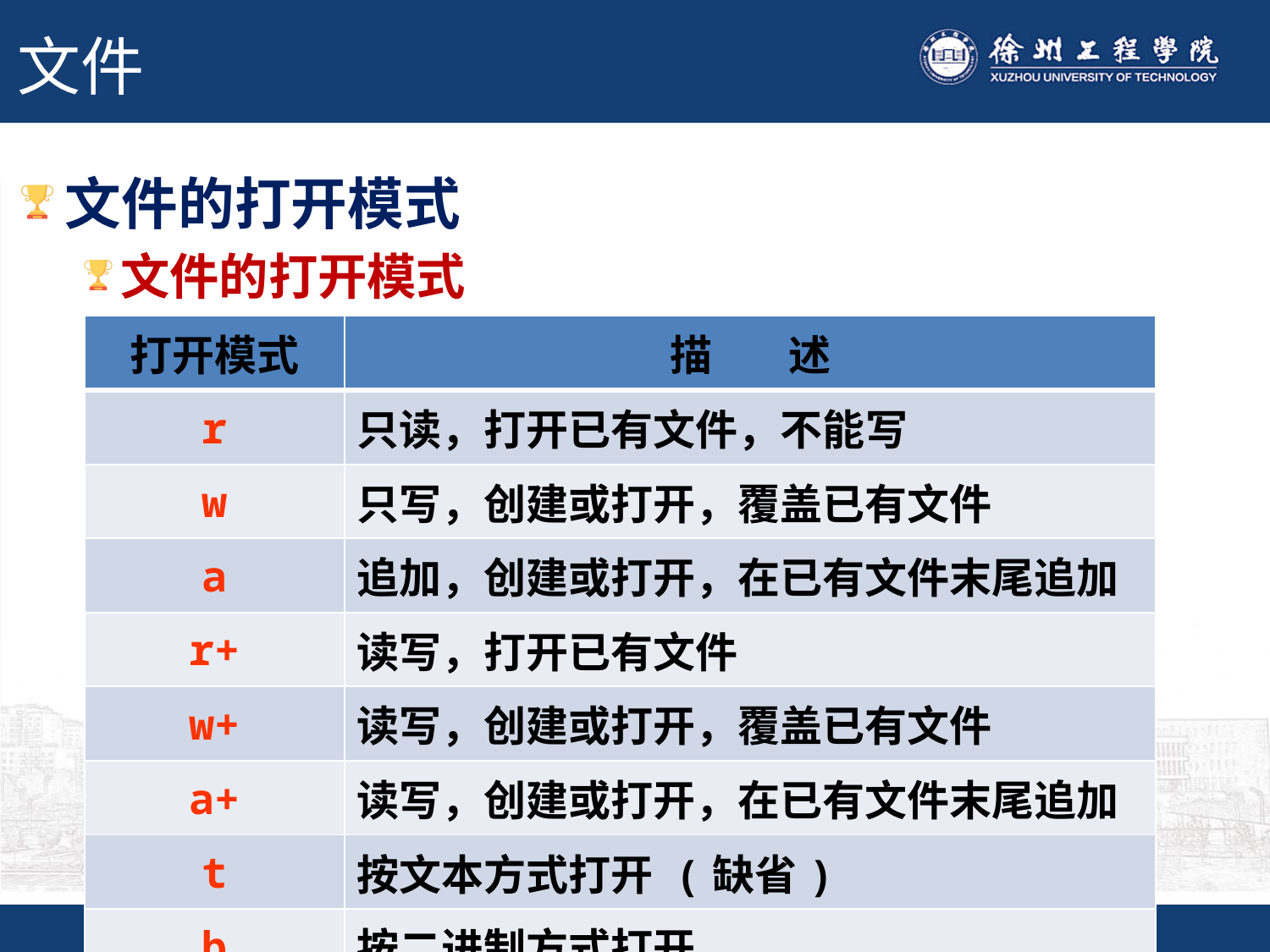

# 文件
文件的打开模式
文件的打开模式
| 打开模式 | 描 述 |
| --- | --- |
| r | 只读，打开已有文件，不能写 |
| w | 只写，创建或打开，覆盖已有文件 |
| a | 追加，创建或打开，在已有文件末尾追加 |
| r+ | 读写，打开已有文件 |
| w+ | 读写，创建或打开，覆盖已有文件 |
| a+ | 读写，创建或打开，在已有文件末尾追加 |
| t | 按文本方式打开 (缺省) |
| b | 按二进制方式打开 |